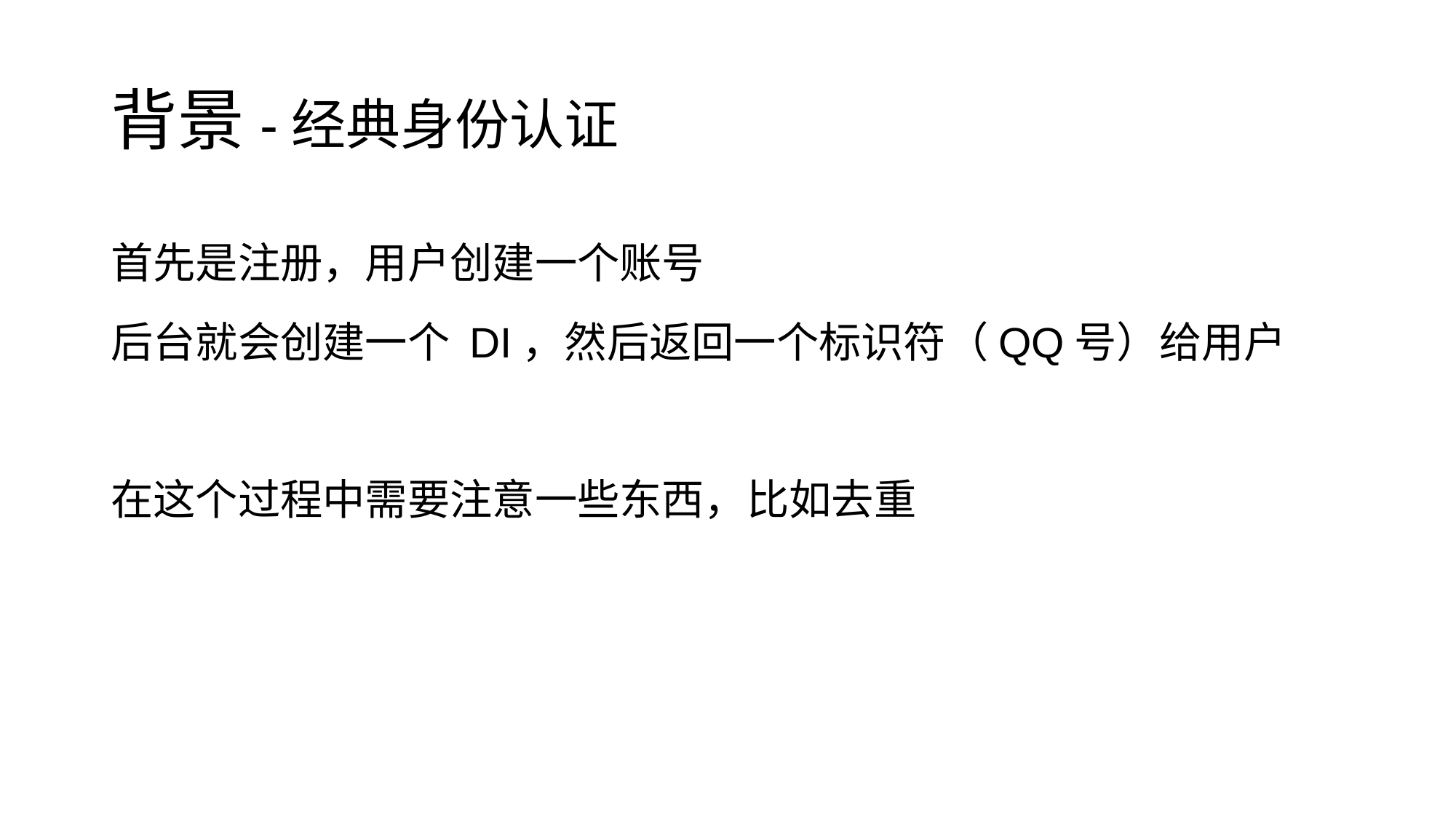

# 背景-经典身份认证
首先是注册，用户创建一个账号
后台就会创建一个 DI，然后返回一个标识符（QQ号）给用户

在这个过程中需要注意一些东西，比如去重